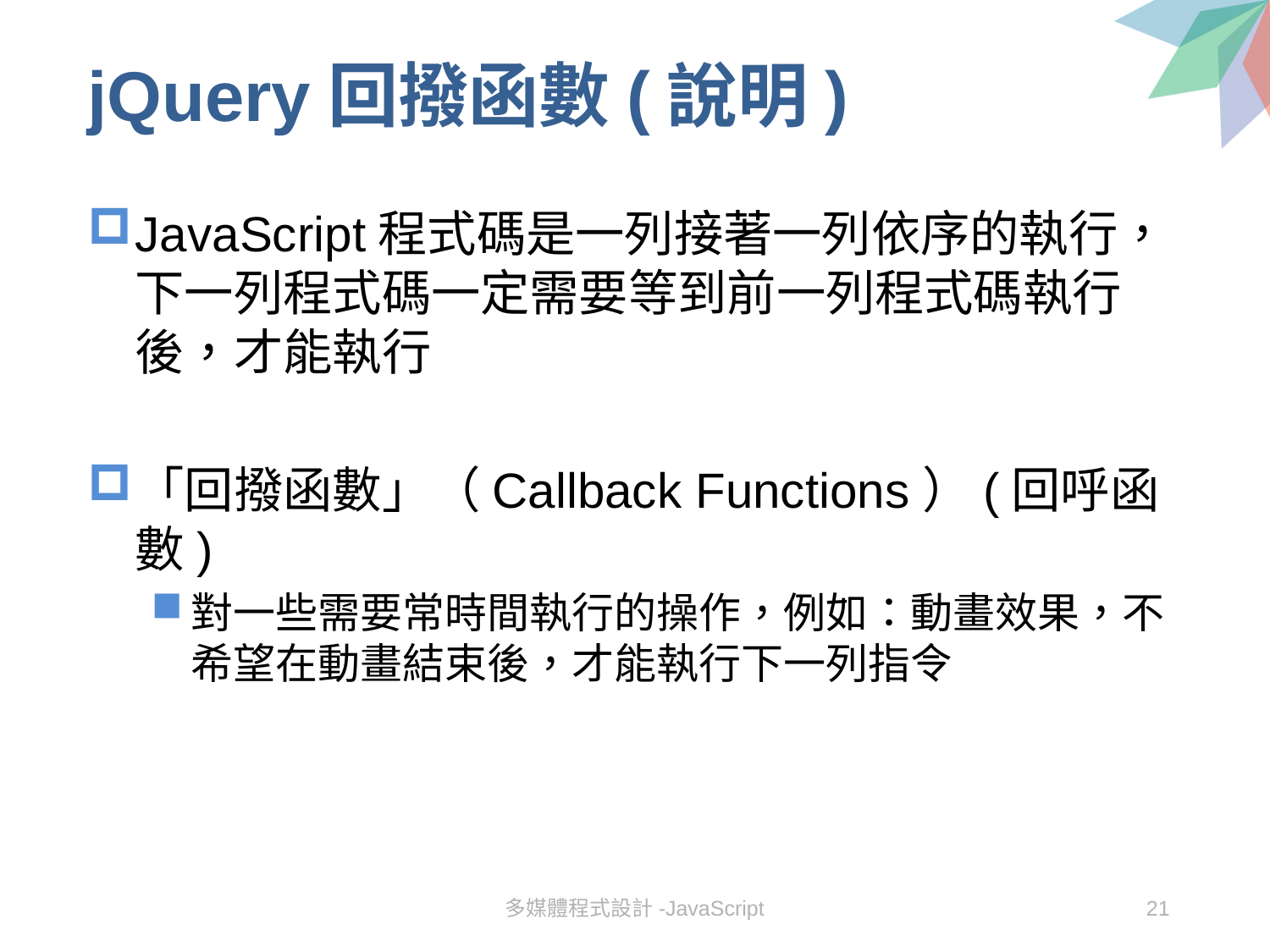

# jQuery回撥函數(說明)
JavaScript程式碼是一列接著一列依序的執行，下一列程式碼一定需要等到前一列程式碼執行後，才能執行

「回撥函數」（Callback Functions）(回呼函數)
對一些需要常時間執行的操作，例如：動畫效果，不希望在動畫結束後，才能執行下一列指令
多媒體程式設計-JavaScript
21